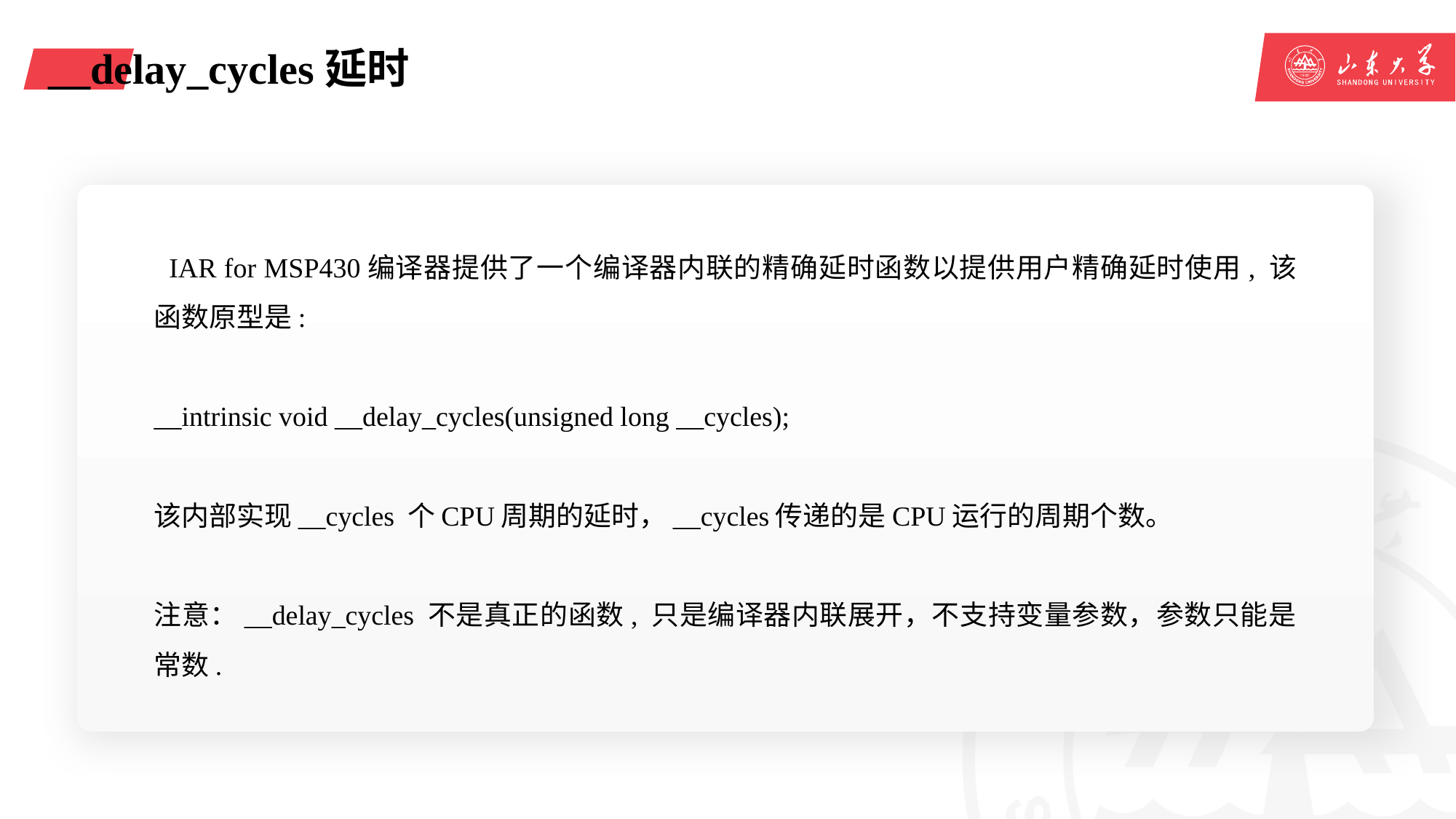

# __delay_cycles延时

  IAR for MSP430编译器提供了一个编译器内联的精确延时函数以提供用户精确延时使用, 该函数原型是:

__intrinsic void __delay_cycles(unsigned long __cycles);

该内部实现__cycles 个CPU周期的延时，__cycles传递的是CPU运行的周期个数。

注意：__delay_cycles 不是真正的函数, 只是编译器内联展开，不支持变量参数，参数只能是常数.